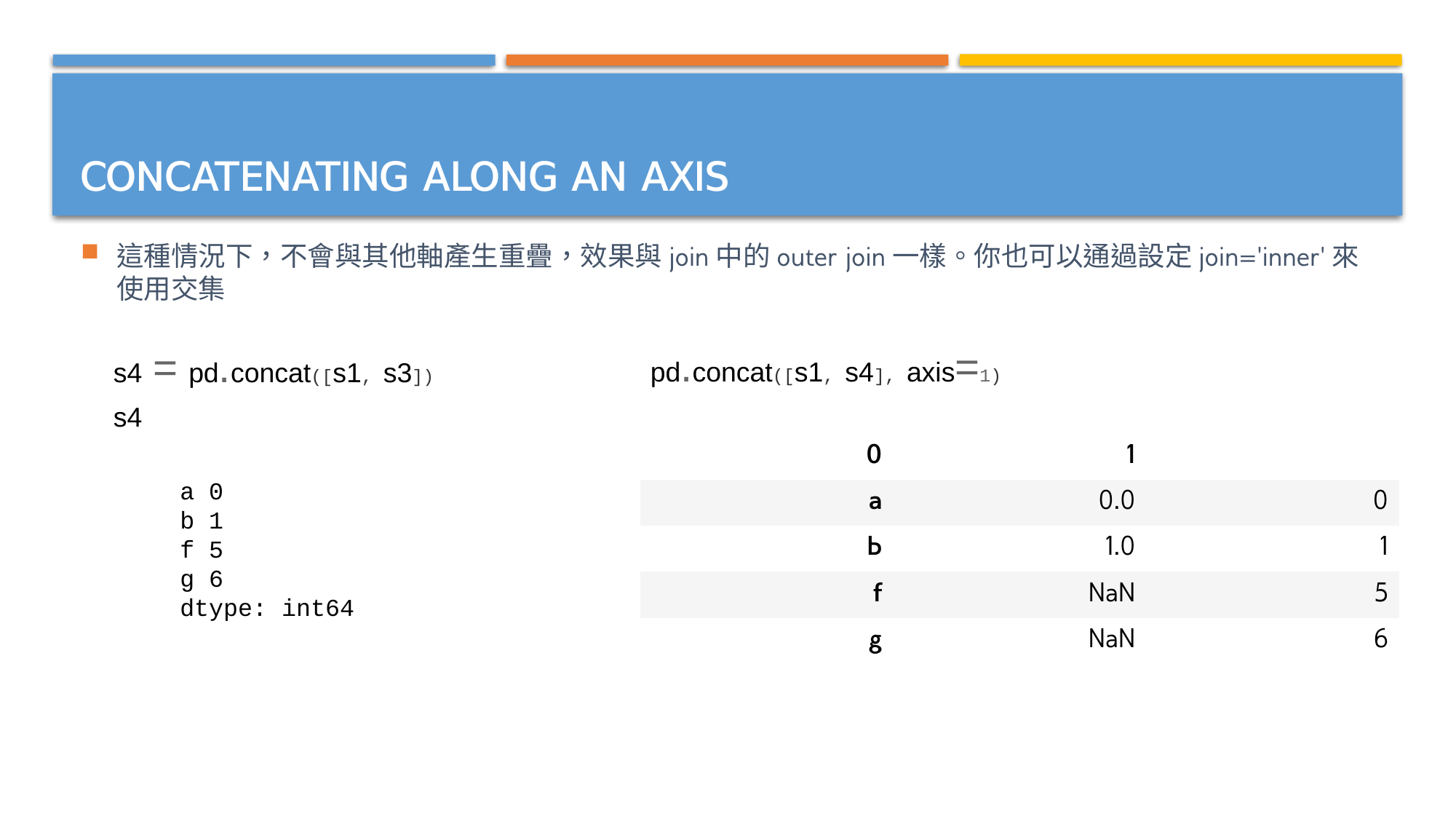

這種情況下，不會與其他軸產生重疊，效果與join中的outer join一樣。你也可以通過設定join='inner'來使用交集
# Concatenating Along an Axis
s4 = pd.concat([s1, s3])
s4
pd.concat([s1, s4], axis=1)
| 0 | 1 |  |
| --- | --- | --- |
| a | 0.0 | 0 |
| b | 1.0 | 1 |
| f | NaN | 5 |
| g | NaN | 6 |
a 0
b 1
f 5
g 6
dtype: int64